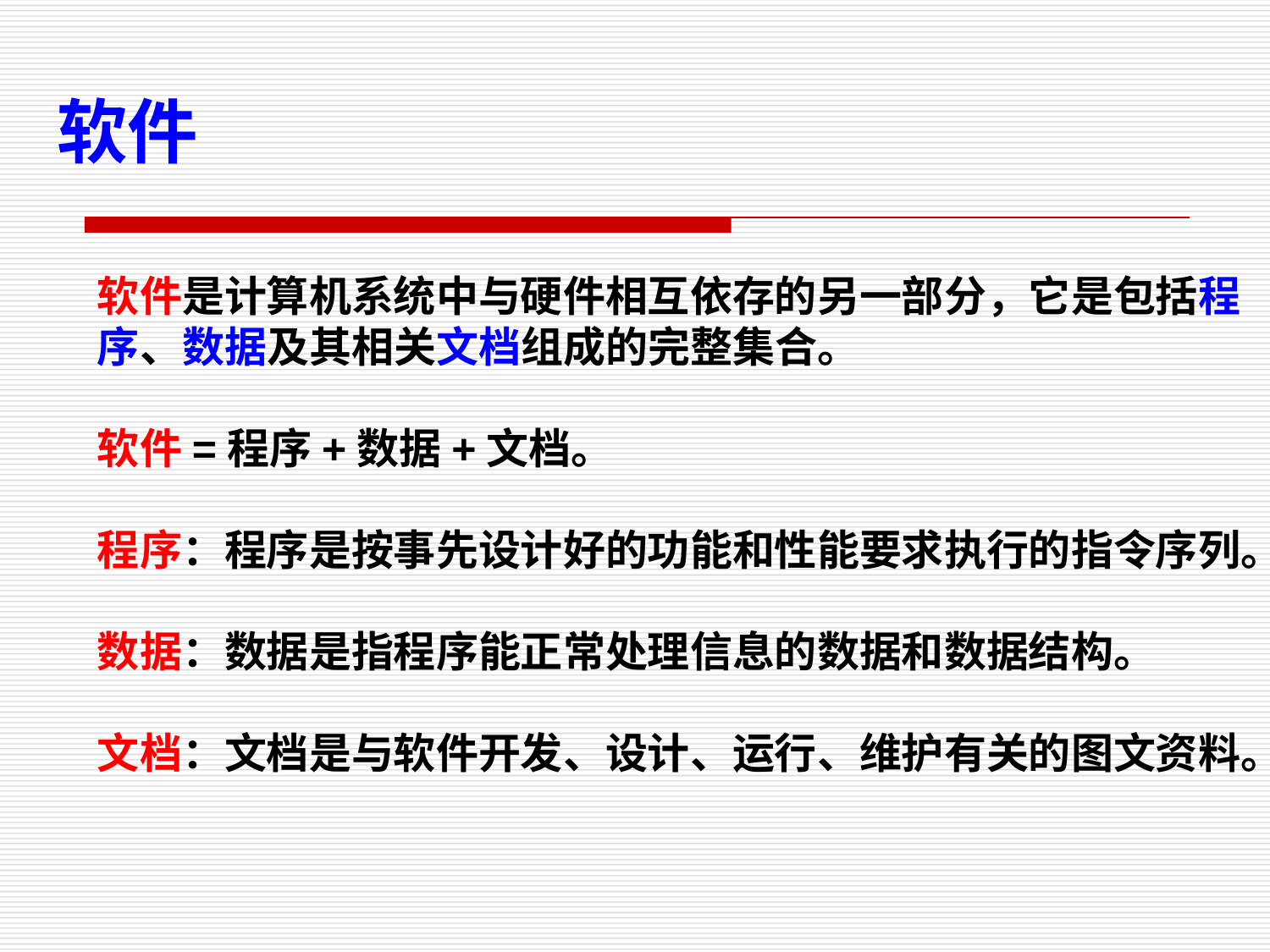

软件
软件是计算机系统中与硬件相互依存的另一部分，它是包括程序、数据及其相关文档组成的完整集合。

软件=程序+数据+文档。

程序：程序是按事先设计好的功能和性能要求执行的指令序列。

数据：数据是指程序能正常处理信息的数据和数据结构。

文档：文档是与软件开发、设计、运行、维护有关的图文资料。